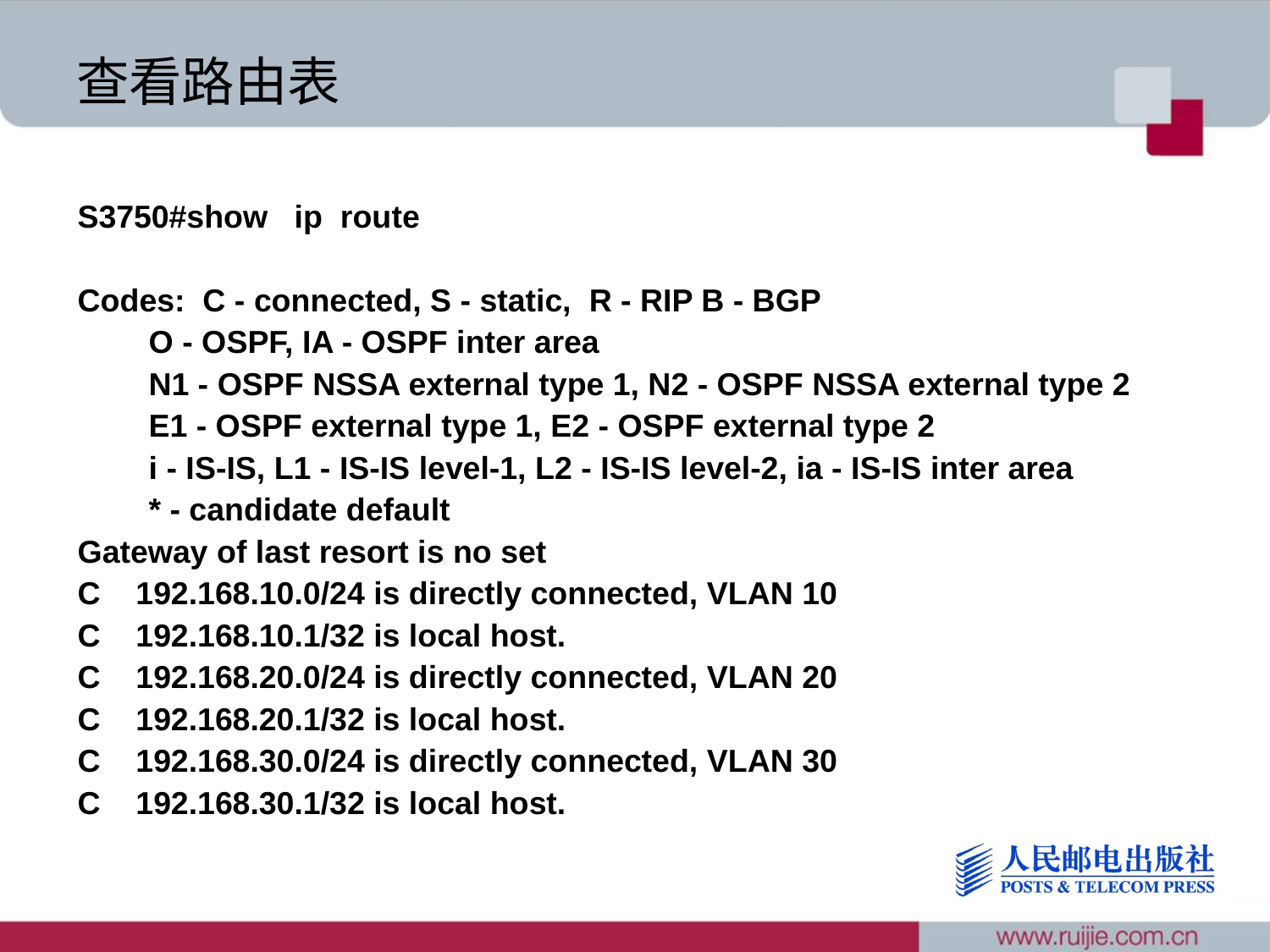

# 查看路由表
S3750#show   ip  route

Codes:  C - connected, S - static,  R - RIP B - BGP
        O - OSPF, IA - OSPF inter area
        N1 - OSPF NSSA external type 1, N2 - OSPF NSSA external type 2
        E1 - OSPF external type 1, E2 - OSPF external type 2
        i - IS-IS, L1 - IS-IS level-1, L2 - IS-IS level-2, ia - IS-IS inter area
        * - candidate default
Gateway of last resort is no set
C    192.168.10.0/24 is directly connected, VLAN 10
C    192.168.10.1/32 is local host.
C    192.168.20.0/24 is directly connected, VLAN 20
C    192.168.20.1/32 is local host.
C    192.168.30.0/24 is directly connected, VLAN 30
C    192.168.30.1/32 is local host.